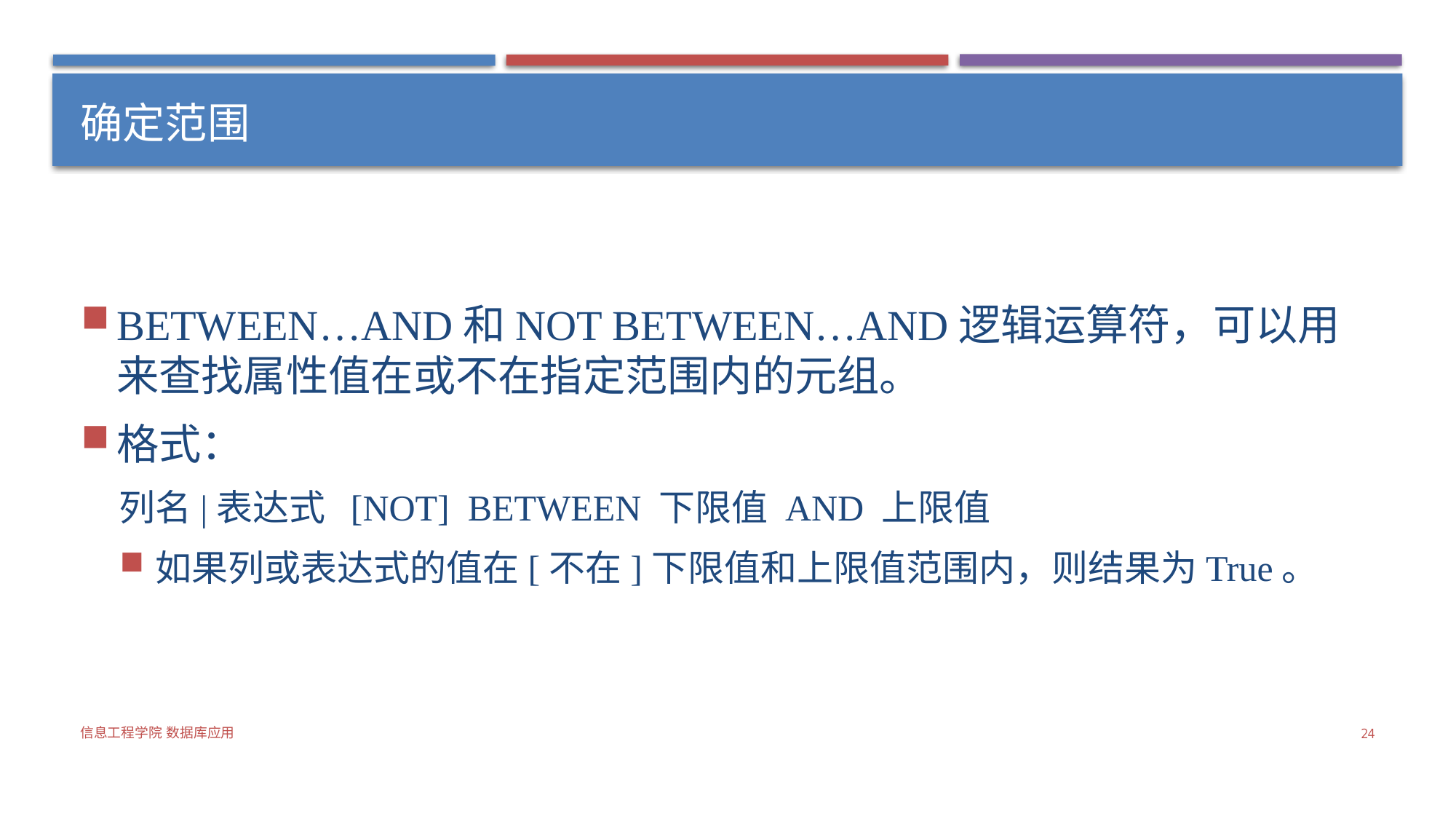

# 确定范围
BETWEEN…AND和NOT BETWEEN…AND逻辑运算符，可以用来查找属性值在或不在指定范围内的元组。
格式：
列名|表达式  [NOT]  BETWEEN 下限值 AND 上限值
如果列或表达式的值在[不在]下限值和上限值范围内，则结果为True。
信息工程学院 数据库应用
24